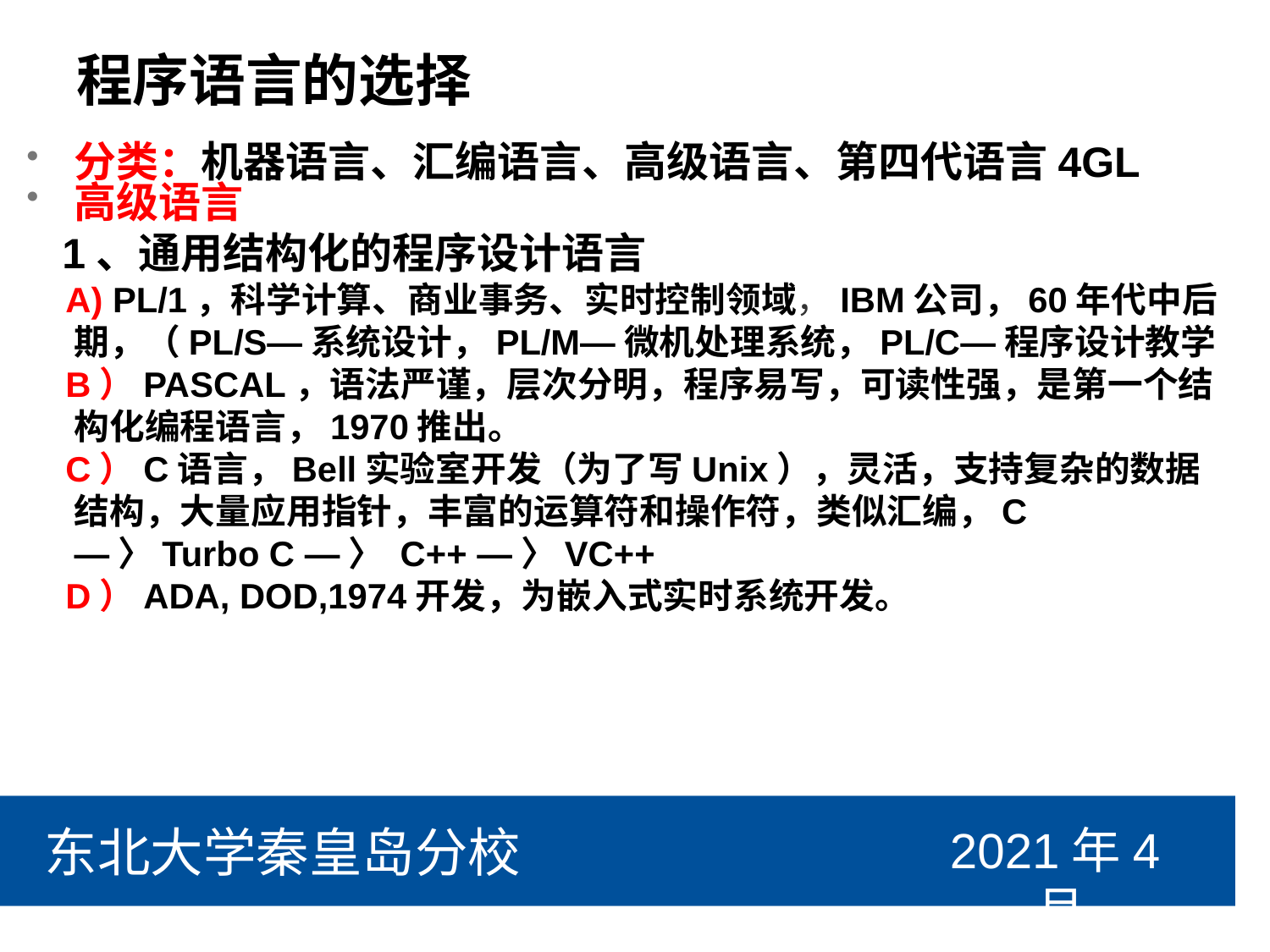

# 程序语言的选择
分类：机器语言、汇编语言、高级语言、第四代语言4GL
高级语言
   1、通用结构化的程序设计语言
    A) PL/1，科学计算、商业事务、实时控制领域，IBM公司，60年代中后期，（PL/S—系统设计，PL/M—微机处理系统，PL/C—程序设计教学
    B）PASCAL，语法严谨，层次分明，程序易写，可读性强，是第一个结构化编程语言，1970推出。
    C）C语言，Bell实验室开发（为了写Unix），灵活，支持复杂的数据结构，大量应用指针，丰富的运算符和操作符，类似汇编，C —〉Turbo C —〉 C++ —〉VC++
    D）ADA, DOD,1974开发，为嵌入式实时系统开发。